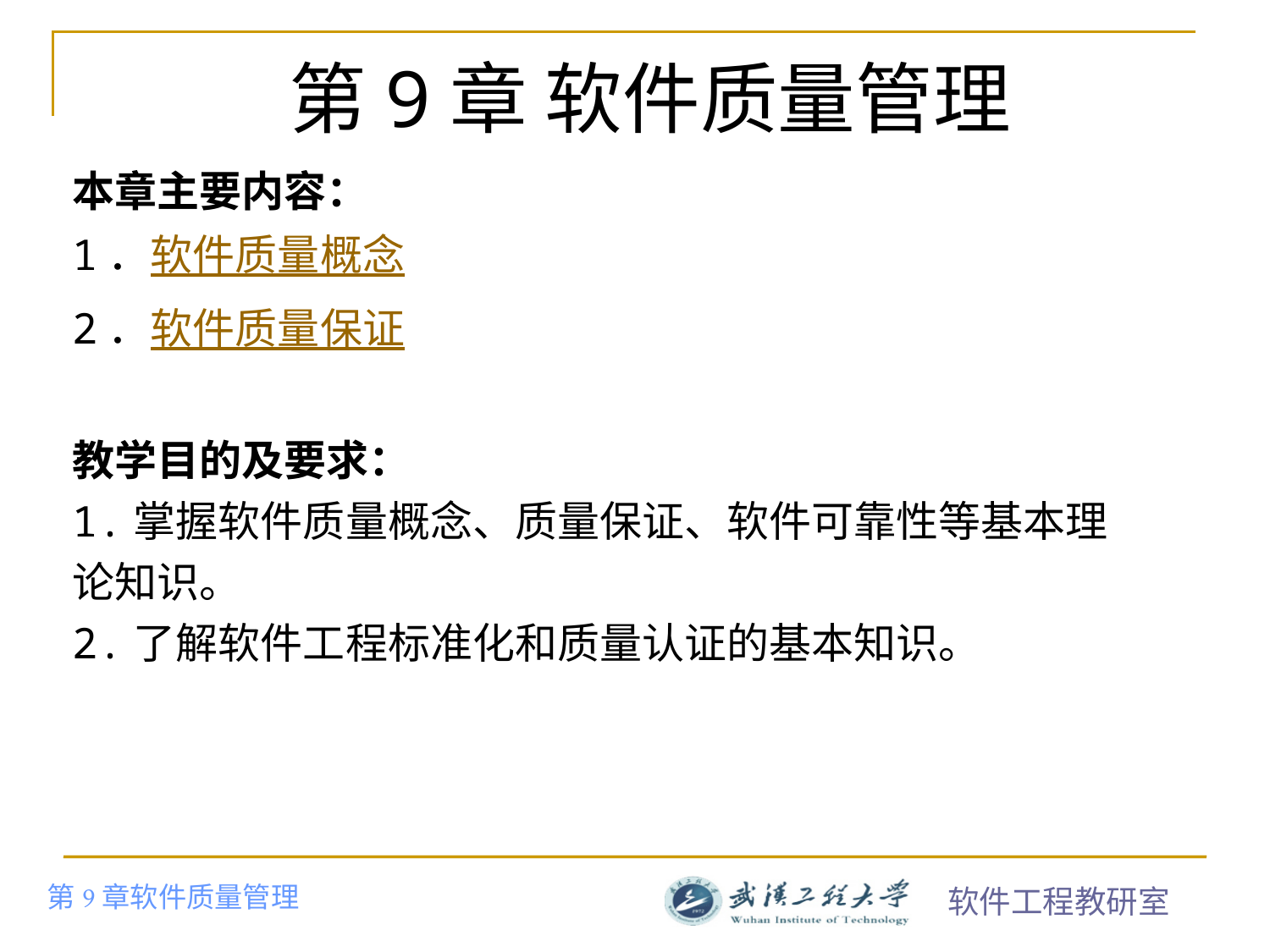

第9章 软件质量管理
本章主要内容：
1．软件质量概念
2．软件质量保证

教学目的及要求：
1.掌握软件质量概念、质量保证、软件可靠性等基本理论知识。
2.了解软件工程标准化和质量认证的基本知识。